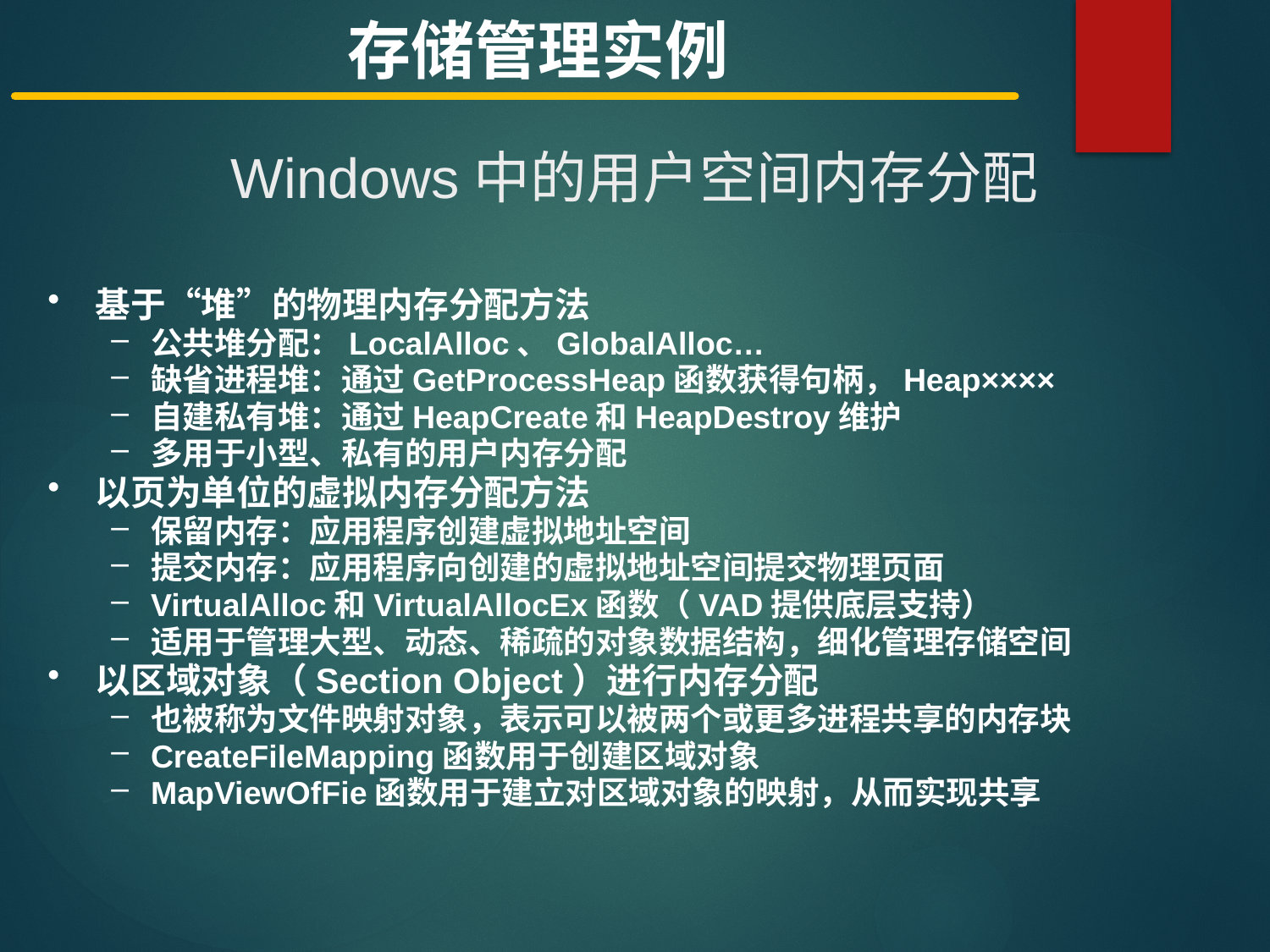

存储管理实例
Windows中的用户空间内存分配
基于“堆”的物理内存分配方法
公共堆分配：LocalAlloc、GlobalAlloc…
缺省进程堆：通过GetProcessHeap函数获得句柄，Heap××××
自建私有堆：通过HeapCreate和HeapDestroy维护
多用于小型、私有的用户内存分配
以页为单位的虚拟内存分配方法
保留内存：应用程序创建虚拟地址空间
提交内存：应用程序向创建的虚拟地址空间提交物理页面
VirtualAlloc和VirtualAllocEx函数（VAD提供底层支持）
适用于管理大型、动态、稀疏的对象数据结构，细化管理存储空间
以区域对象（Section Object）进行内存分配
也被称为文件映射对象，表示可以被两个或更多进程共享的内存块
CreateFileMapping函数用于创建区域对象
MapViewOfFie函数用于建立对区域对象的映射，从而实现共享